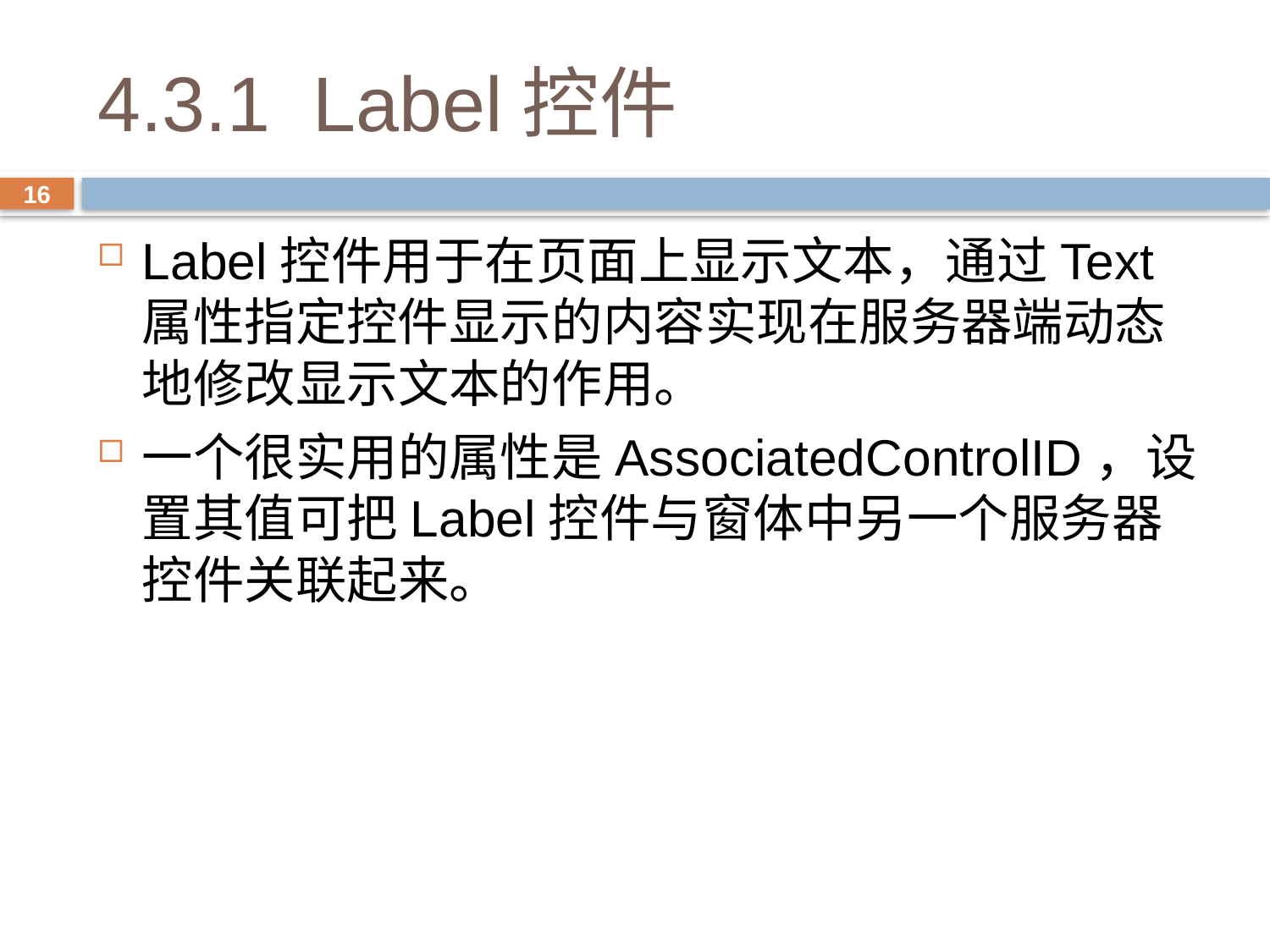

# 4.3.1  Label控件
16
Label控件用于在页面上显示文本，通过Text属性指定控件显示的内容实现在服务器端动态地修改显示文本的作用。
一个很实用的属性是AssociatedControlID，设置其值可把Label控件与窗体中另一个服务器控件关联起来。